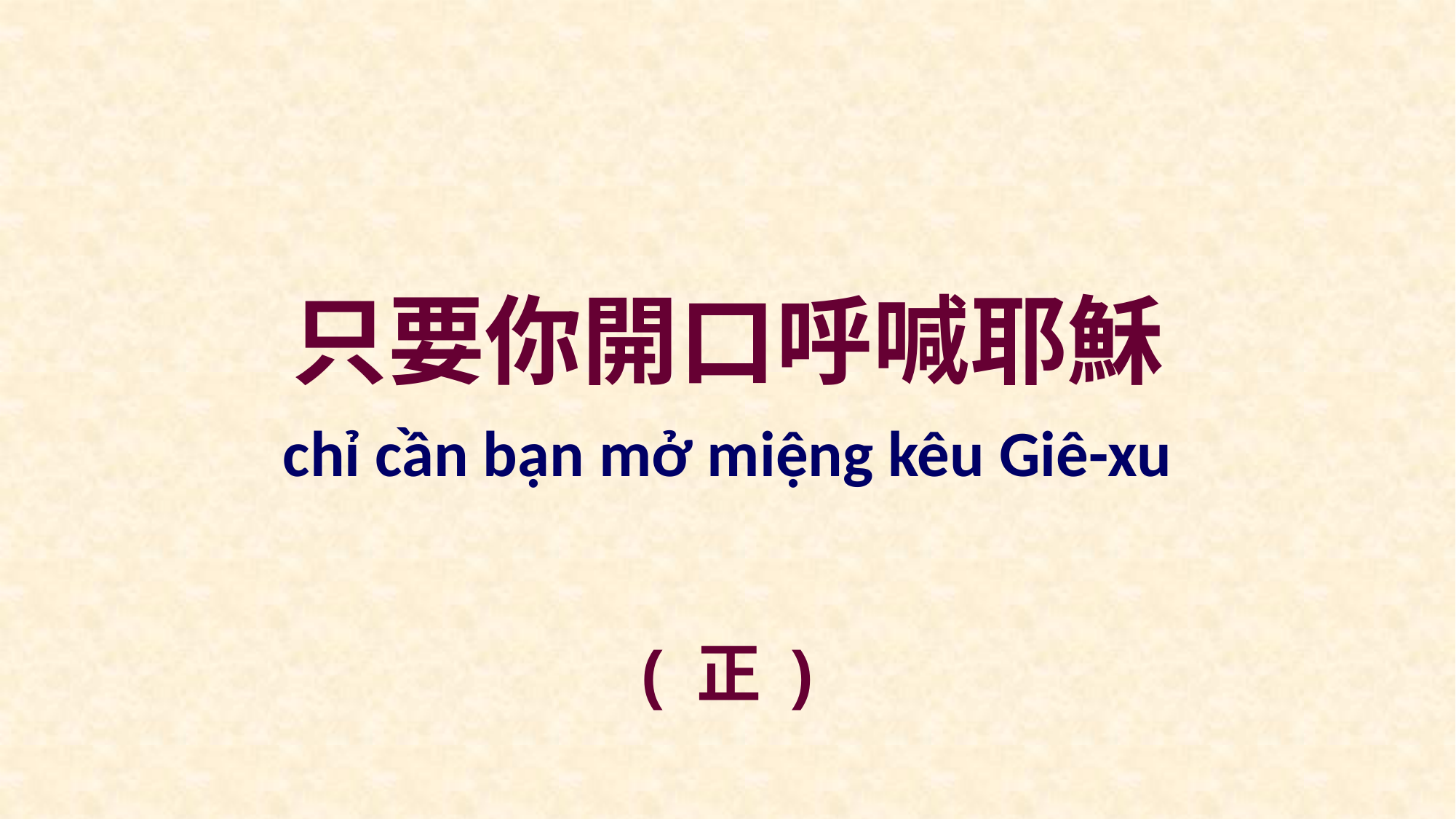

只要你開口呼喊耶穌
chỉ cần bạn mở miệng kêu Giê-xu
( 正 )